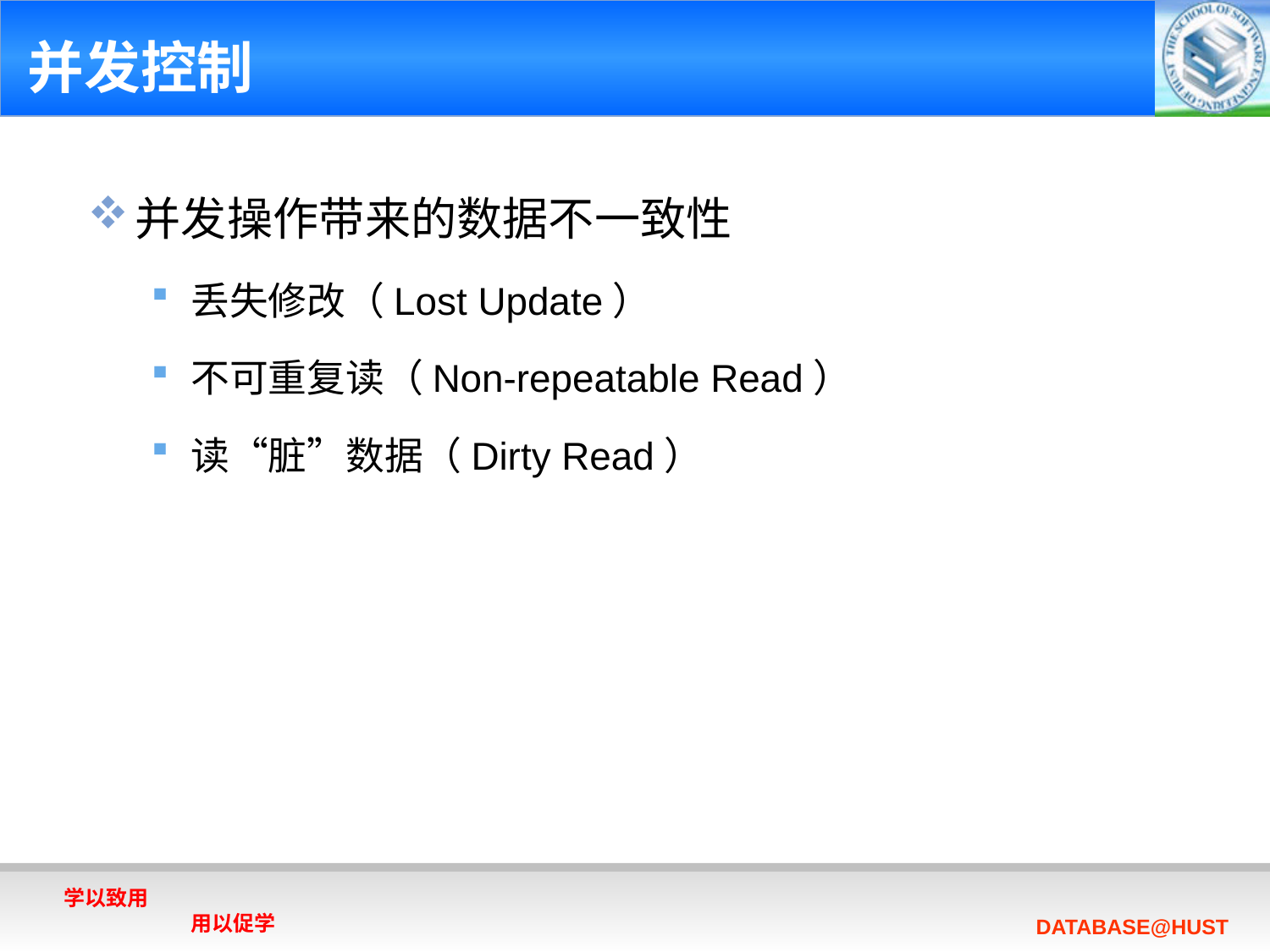

# 并发控制
并发操作带来的数据不一致性
丢失修改（Lost Update）
不可重复读（Non-repeatable Read）
读“脏”数据（Dirty Read）